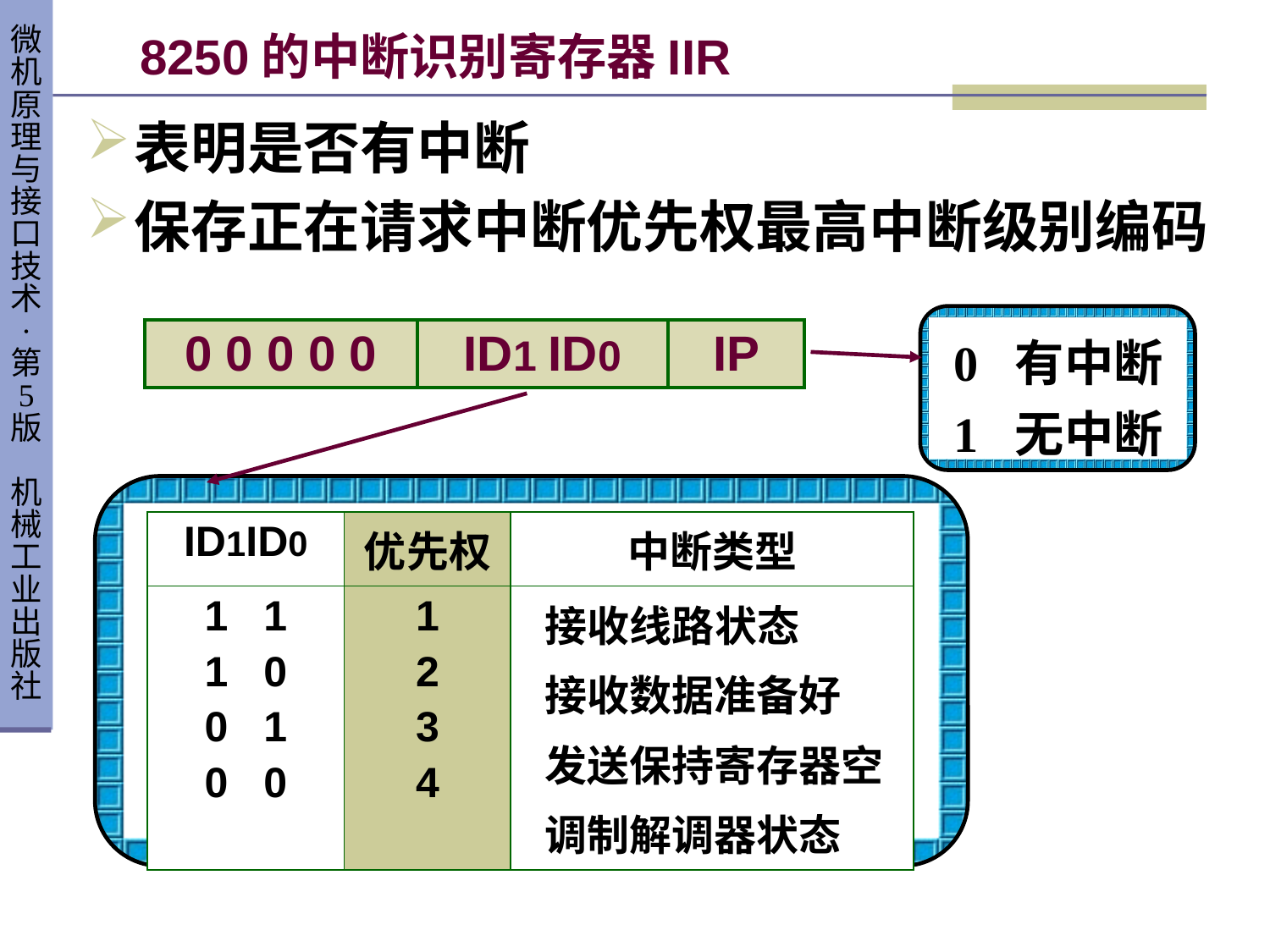

# 8250的中断识别寄存器IIR
表明是否有中断
保存正在请求中断优先权最高中断级别编码
0  有中断
1  无中断

| 0 0 0 0 0 | ID1 ID0 | IP |
| --- | --- | --- |

| ID1ID0 | 优先权 | 中断类型 |
| --- | --- | --- |
| 1 1 1 0 0 1 0 0 | 1 2 3 4 | 接收线路状态 接收数据准备好 发送保持寄存器空 调制解调器状态 |